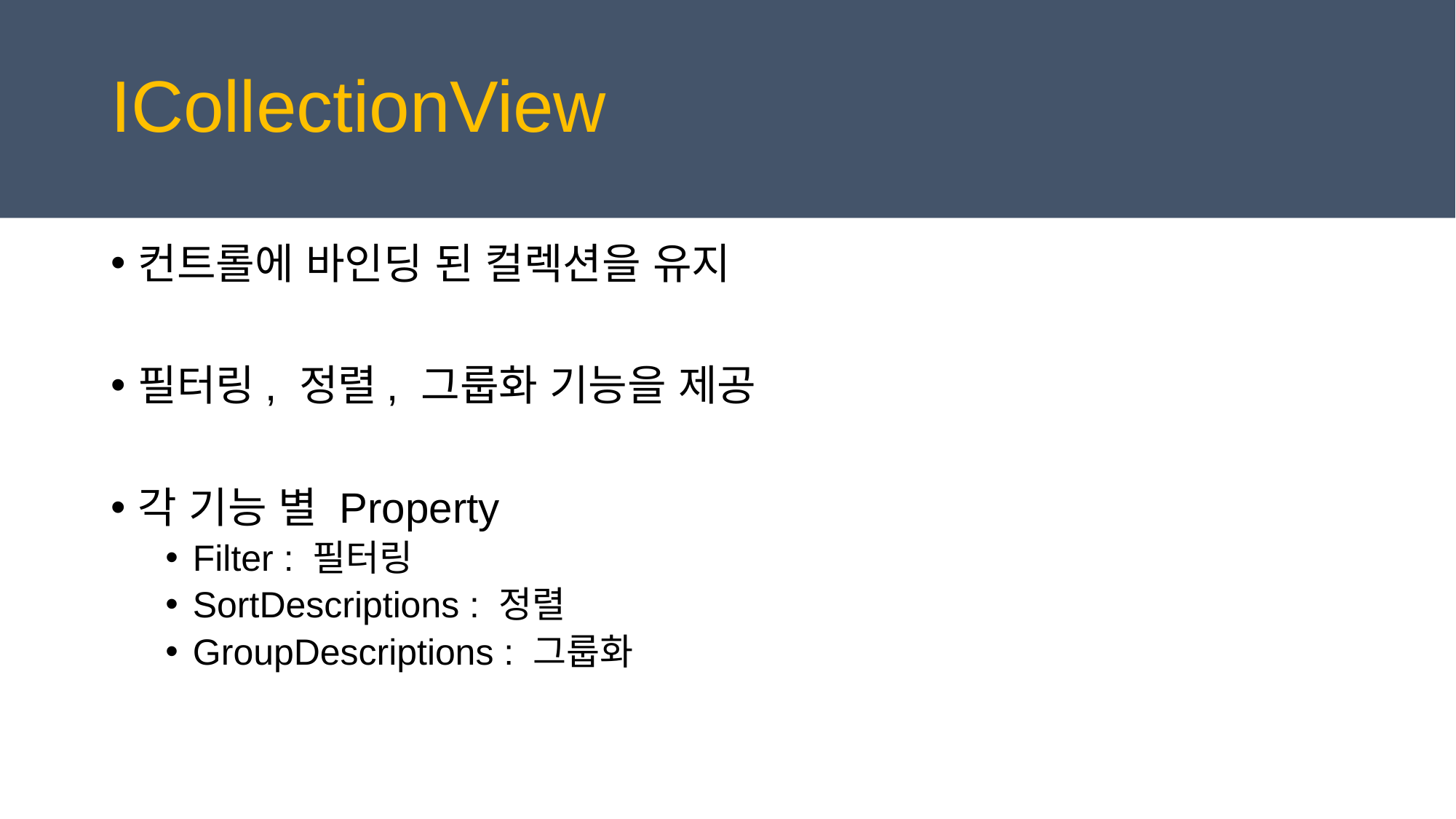

ICollectionView
컨트롤에 바인딩 된 컬렉션을 유지

필터링, 정렬, 그룹화 기능을 제공

각 기능 별 Property
Filter : 필터링
SortDescriptions : 정렬
GroupDescriptions : 그룹화